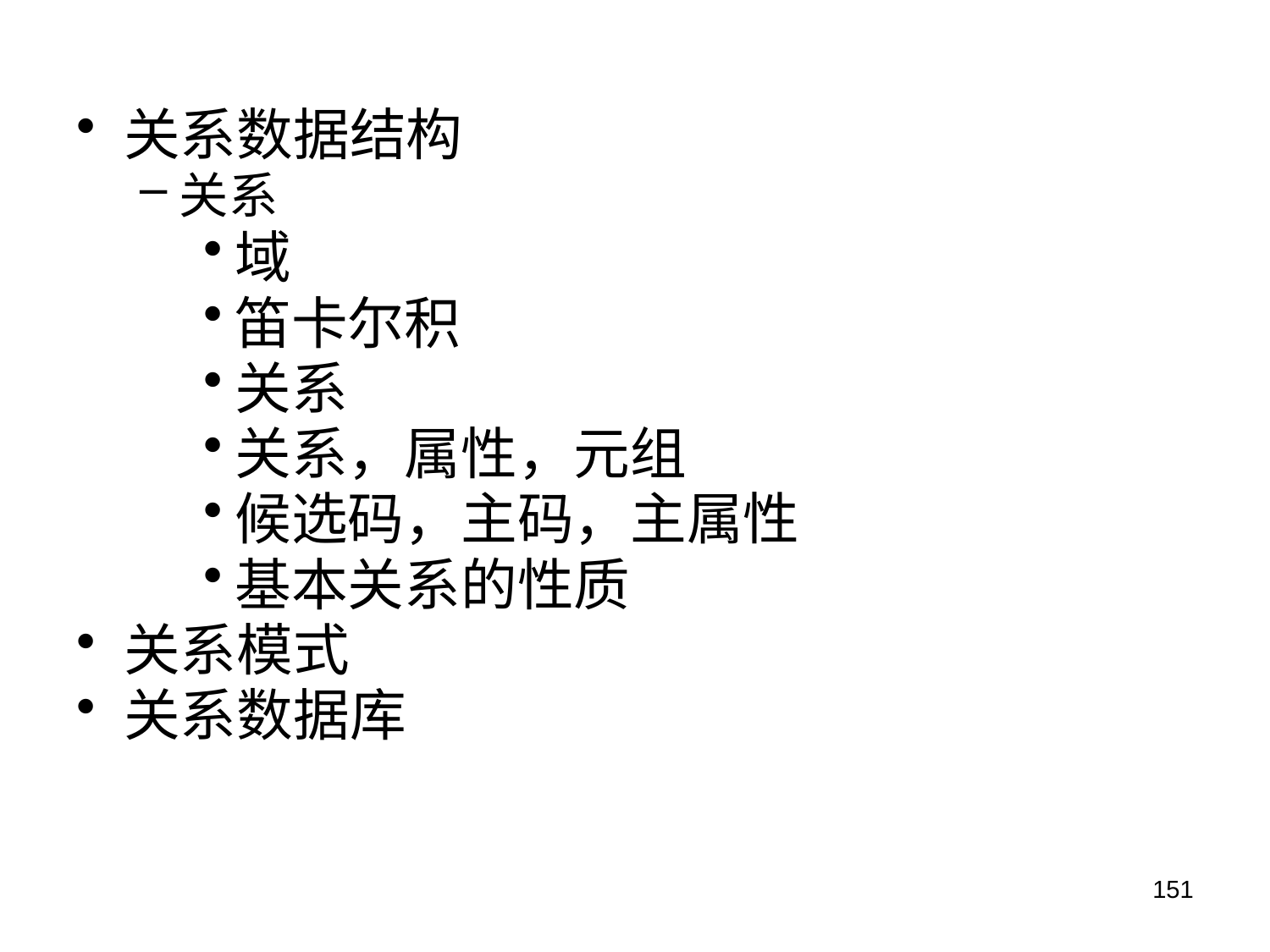

关系数据结构
关系
域
笛卡尔积
关系
关系，属性，元组
候选码，主码，主属性
基本关系的性质
关系模式
关系数据库

151